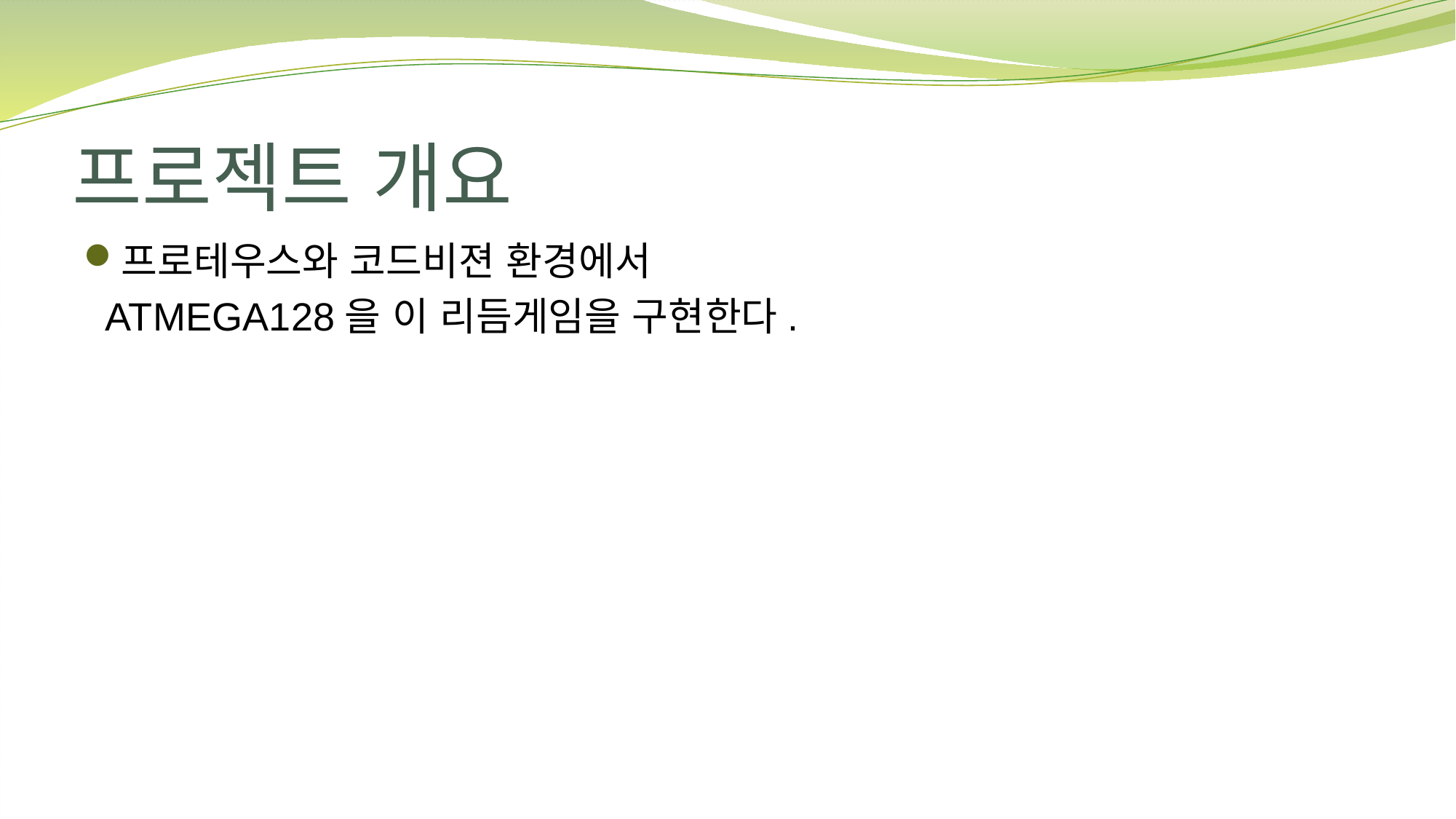

# 프로젝트 개요
프로테우스와 코드비젼 환경에서
  ATMEGA128을 이 리듬게임을 구현한다.